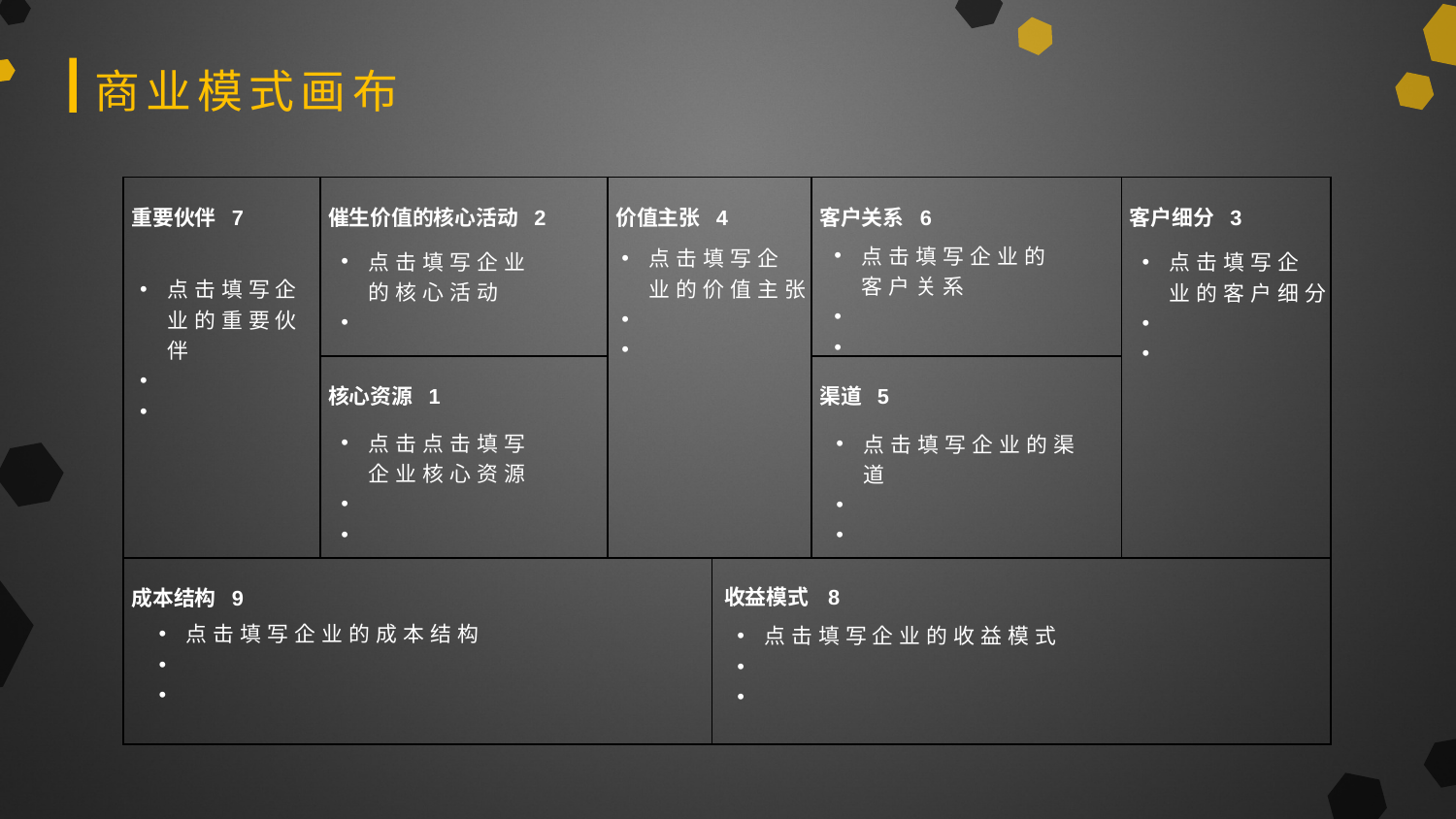

商业模式画布

| 重要伙伴 7 | 催生价值的核心活动 2 | 价值主张 4 | 客户关系 6 | 客户细分 3 |
| --- | --- | --- | --- | --- |
|  | 核心资源 1 |  | 渠道 5 |  |
| 成本结构 9 |  |  |  |  |
点击填写企业的客户关系

点击填写企业的价值主张

点击填写企业的核心活动

点击填写企业的客户细分

点击填写企业的重要伙伴

点击点击填写企业核心资源

点击填写企业的渠道

收益模式   8
点击填写企业的成本结构

点击填写企业的收益模式